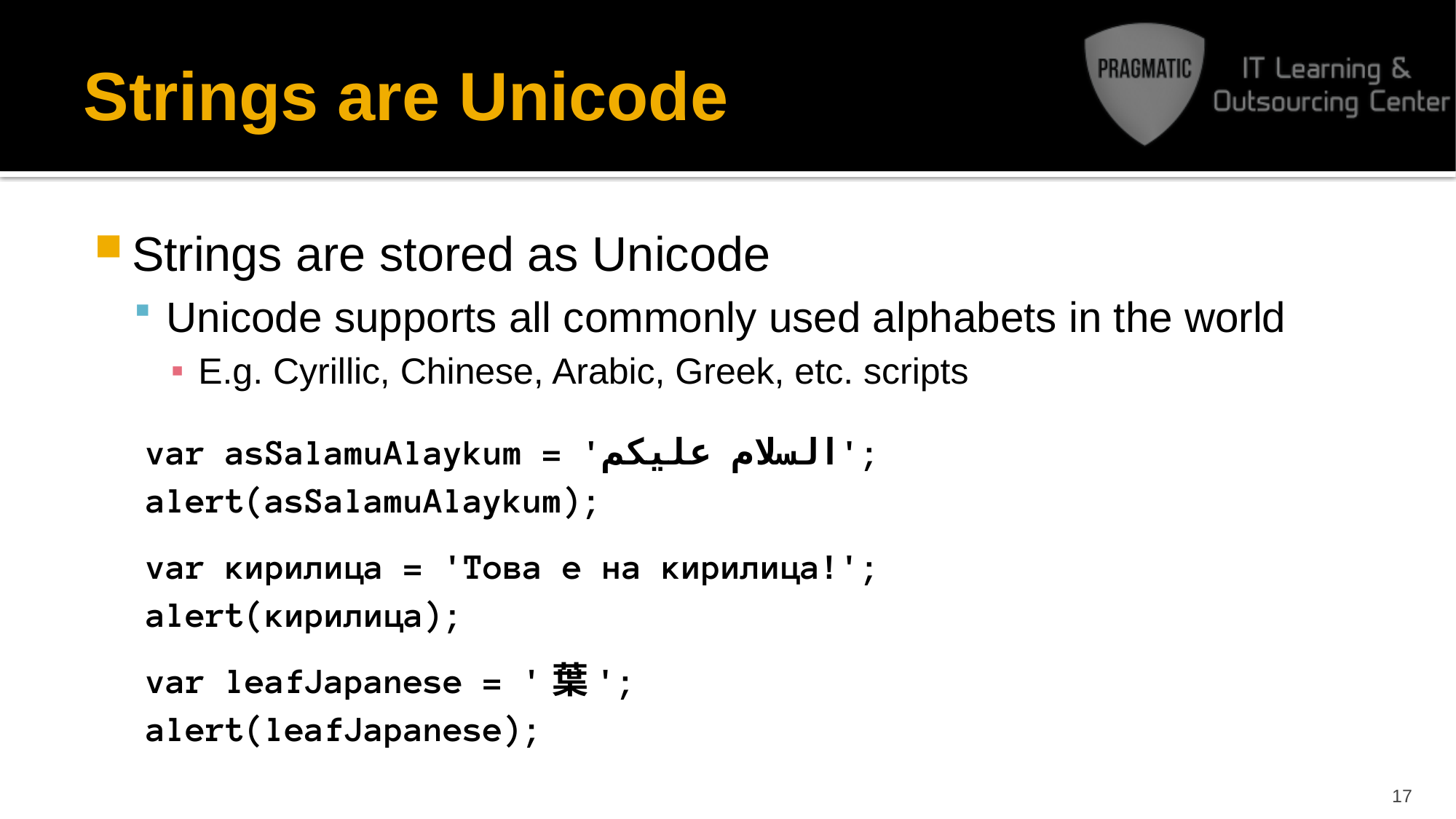

# Strings are Unicode
Strings are stored as Unicode
Unicode supports all commonly used alphabets in the world
E.g. Cyrillic, Chinese, Arabic, Greek, etc. scripts
var asSalamuAlaykum = 'السلام عليكم';
alert(asSalamuAlaykum);
var кирилица = 'Това е на кирилица!';
alert(кирилица);
var leafJapanese = '葉';
alert(leafJapanese);
17